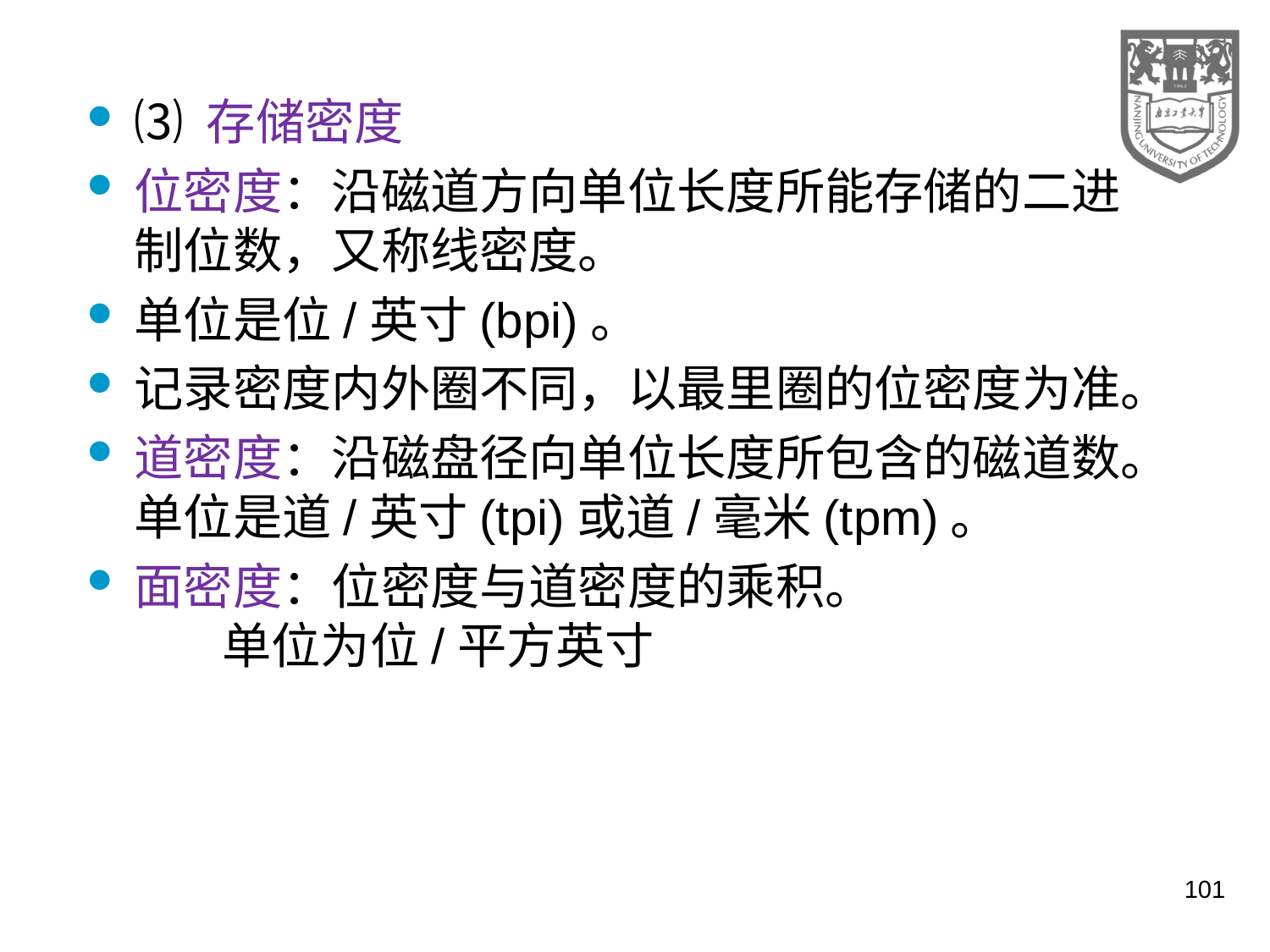

⑶ 存储密度
位密度：沿磁道方向单位长度所能存储的二进制位数，又称线密度。
单位是位/英寸(bpi)。
记录密度内外圈不同，以最里圈的位密度为准。
道密度：沿磁盘径向单位长度所包含的磁道数。单位是道/英寸(tpi)或道/毫米(tpm)。
面密度：位密度与道密度的乘积。
        单位为位/平方英寸
101